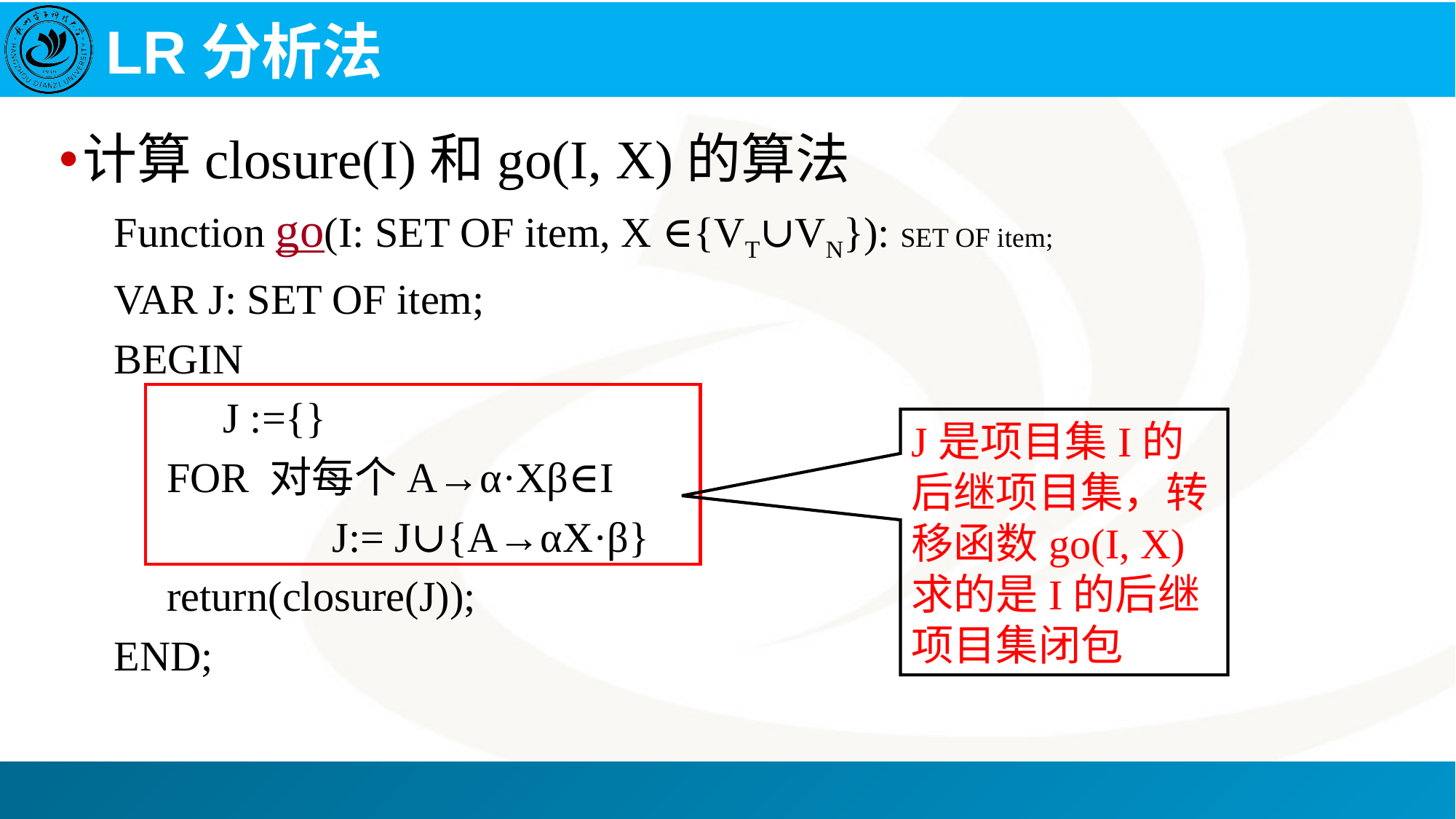

# LR分析法
计算closure(I)和go(I, X)的算法
Function go(I: SET OF item, X ∈{VT∪VN}): SET OF item;
VAR J: SET OF item;
BEGIN
	J :={}
     FOR 对每个A→α·Xβ∈I
		J:= J∪{A→αX·β}
     return(closure(J));
END;

J是项目集I的后继项目集，转移函数go(I, X)求的是I的后继项目集闭包
50